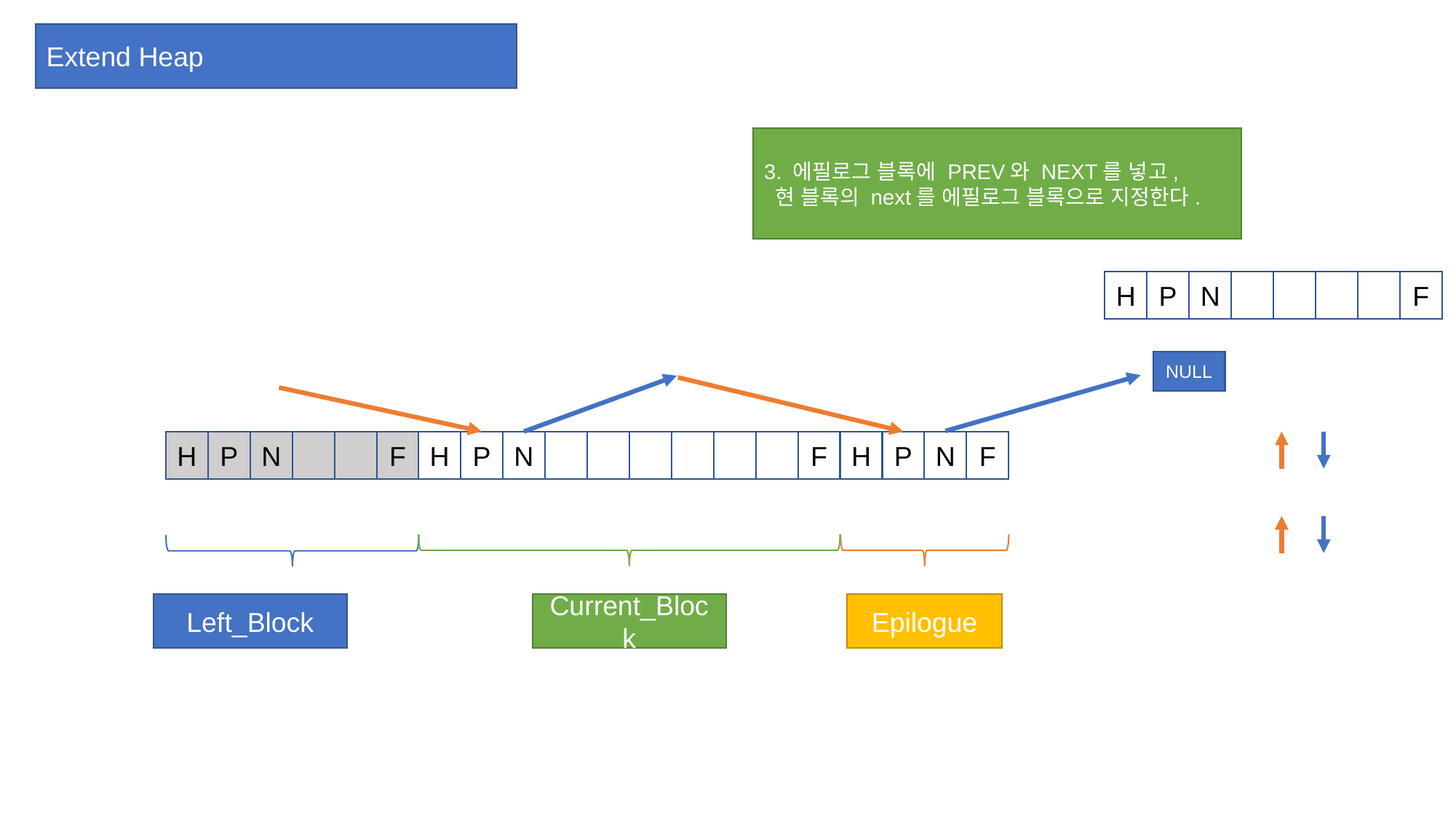

Extend Heap
3. 에필로그 블록에 PREV와 NEXT를 넣고,
 현 블록의 next를 에필로그 블록으로 지정한다.
H
P
N

F

NULL

H
P
N

F
H
P
N
F
H
P
N

F

H
P
N
F

Left_Block
Current_Block
Epilogue